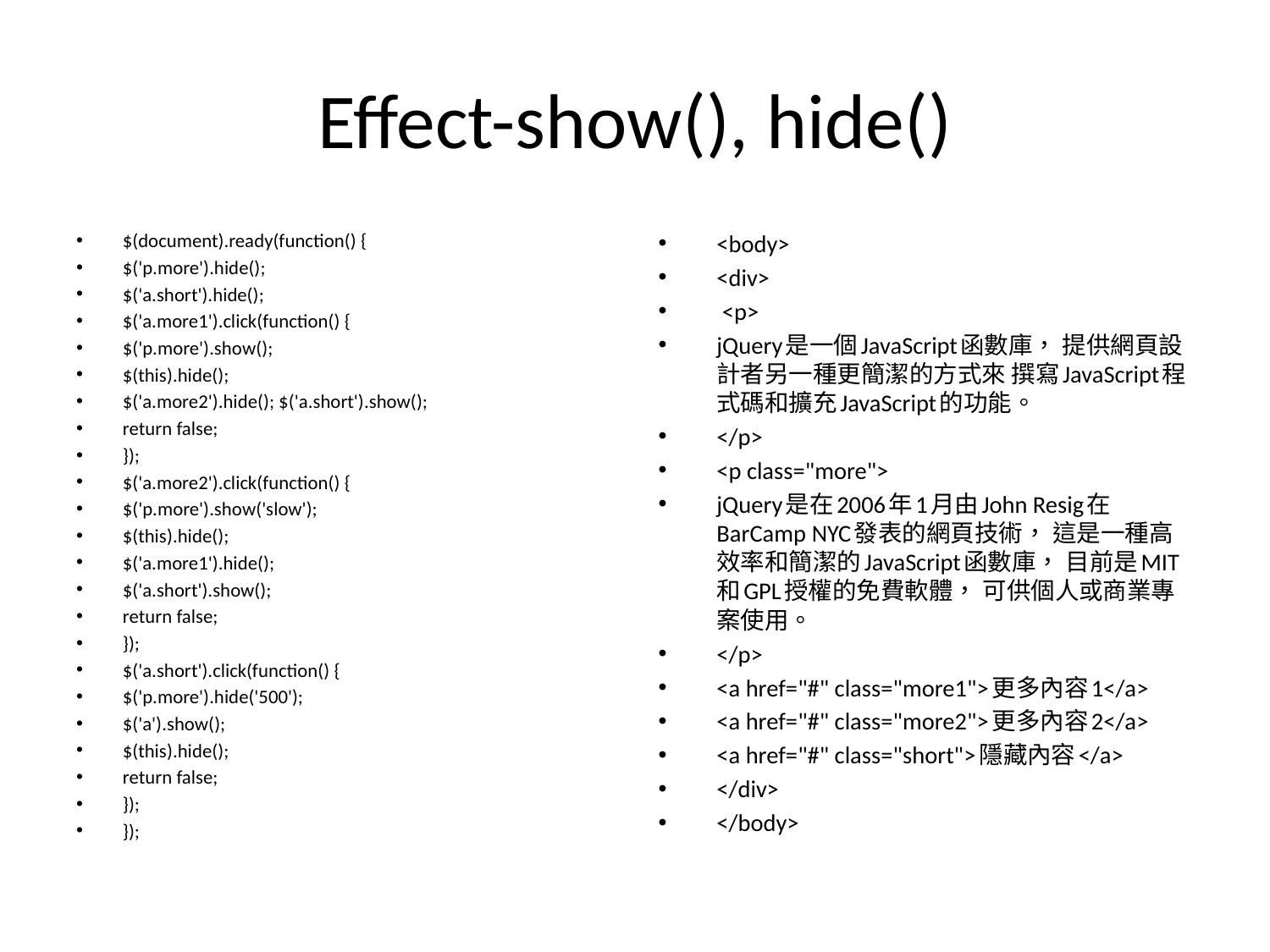

# Effect-show(), hide()
$(document).ready(function() {
$('p.more').hide();
$('a.short').hide();
$('a.more1').click(function() {
$('p.more').show();
$(this).hide();
$('a.more2').hide(); $('a.short').show();
return false;
});
$('a.more2').click(function() {
$('p.more').show('slow');
$(this).hide();
$('a.more1').hide();
$('a.short').show();
return false;
});
$('a.short').click(function() {
$('p.more').hide('500');
$('a').show();
$(this).hide();
return false;
});
});
<body>
<div>
 <p>
jQuery是一個JavaScript函數庫， 提供網頁設計者另一種更簡潔的方式來 撰寫JavaScript程式碼和擴充JavaScript的功能。
</p>
<p class="more">
jQuery是在2006年1月由John Resig在 BarCamp NYC發表的網頁技術， 這是一種高效率和簡潔的JavaScript函數庫， 目前是MIT和GPL授權的免費軟體， 可供個人或商業專案使用。
</p>
<a href="#" class="more1">更多內容1</a>
<a href="#" class="more2">更多內容2</a>
<a href="#" class="short">隱藏內容</a>
</div>
</body>